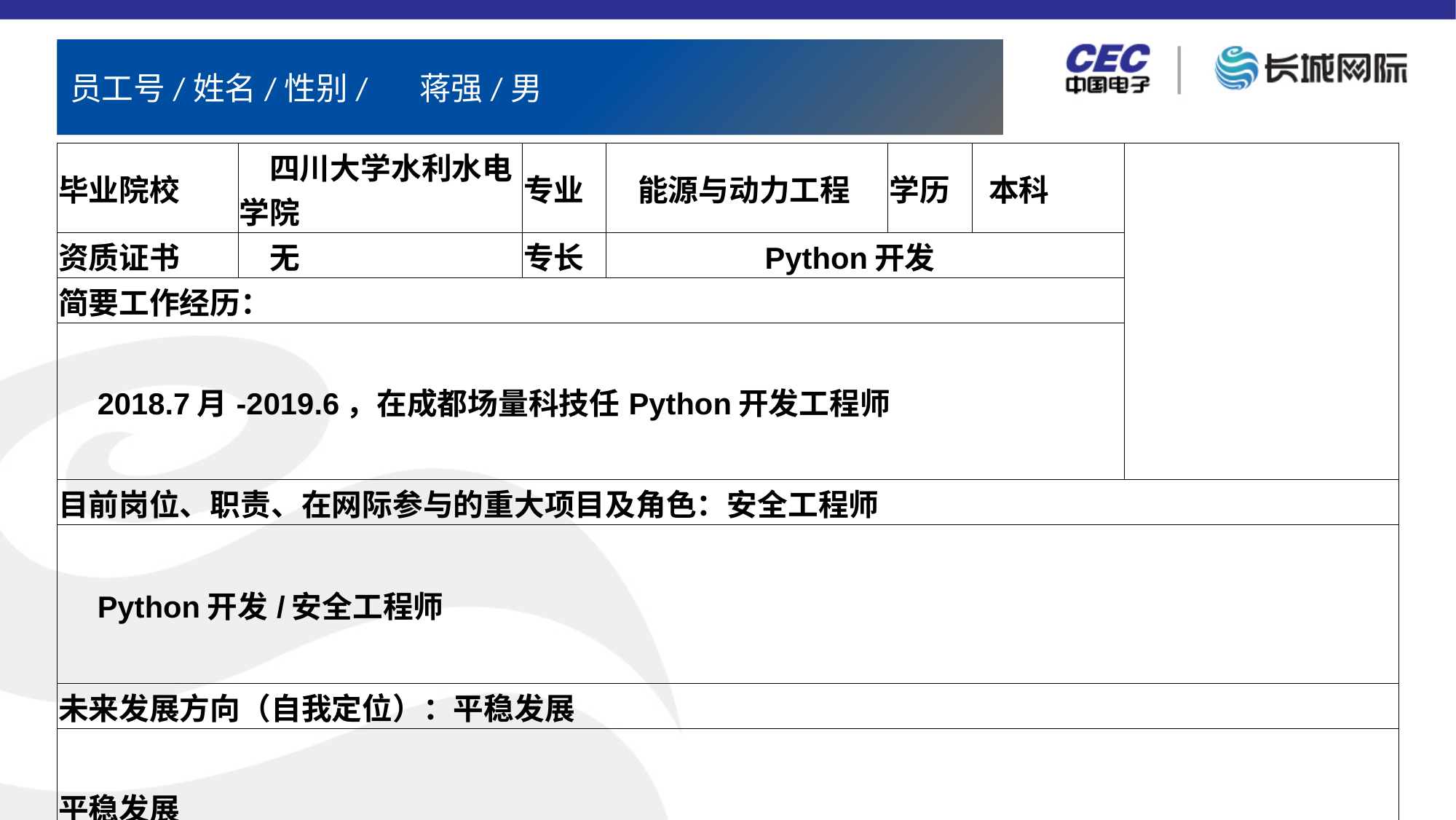

# 员工号/姓名/性别/      蒋强/男
| 毕业院校 | 四川大学水利水电学院 | 专业 | 能源与动力工程 | 学历 | 本科 |  |
| --- | --- | --- | --- | --- | --- | --- |
| 资质证书 | 无 | 专长 | Python开发 |  |  |  |
| 简要工作经历： |  |  |  |  |  |  |
| 2018.7月-2019.6，在成都场量科技任Python开发工程师 |  |  |  |  |  |  |
| 目前岗位、职责、在网际参与的重大项目及角色：安全工程师 |  |  |  |  |  |  |
| Python开发/安全工程师 |  |  |  |  |  |  |
| 未来发展方向（自我定位）：平稳发展 |  |  |  |  |  |  |
| 平稳发展 |  |  |  |  |  |  |